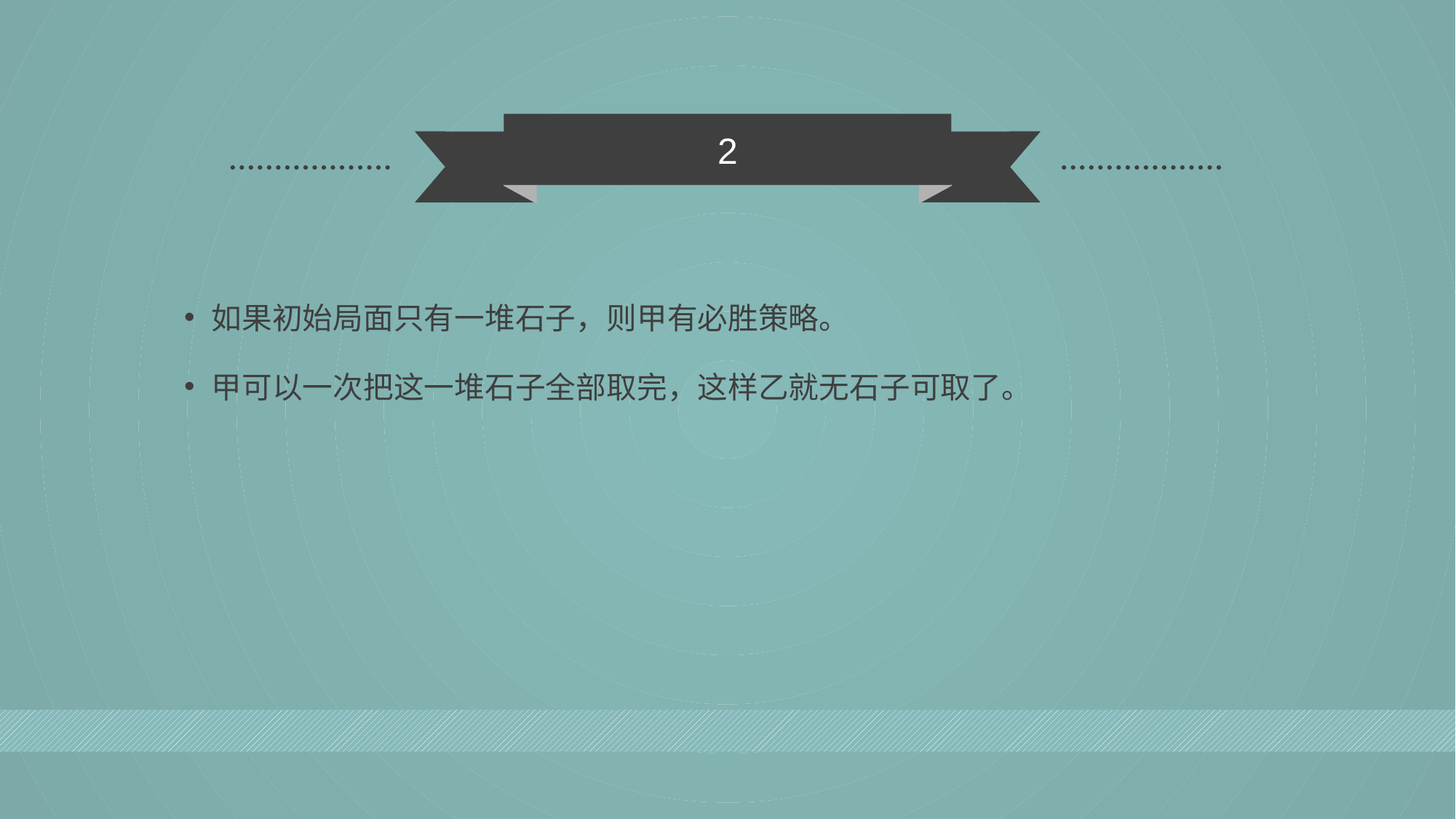

2

如果初始局面只有一堆石子，则甲有必胜策略。
甲可以一次把这一堆石子全部取完，这样乙就无石子可取了。